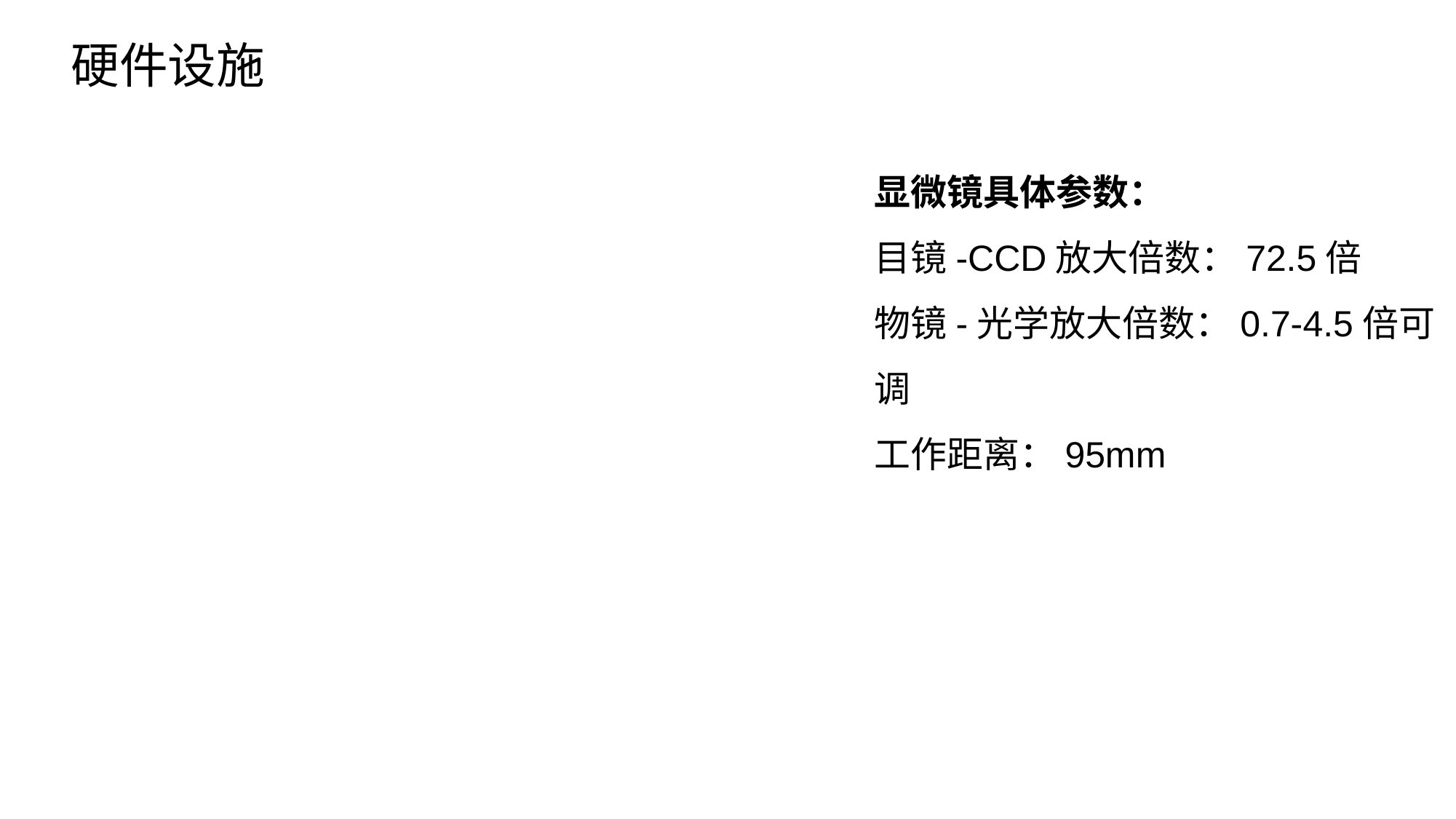

硬件设施
显微镜具体参数：
目镜-CCD放大倍数：72.5倍
物镜-光学放大倍数：0.7-4.5倍可调
工作距离：95mm